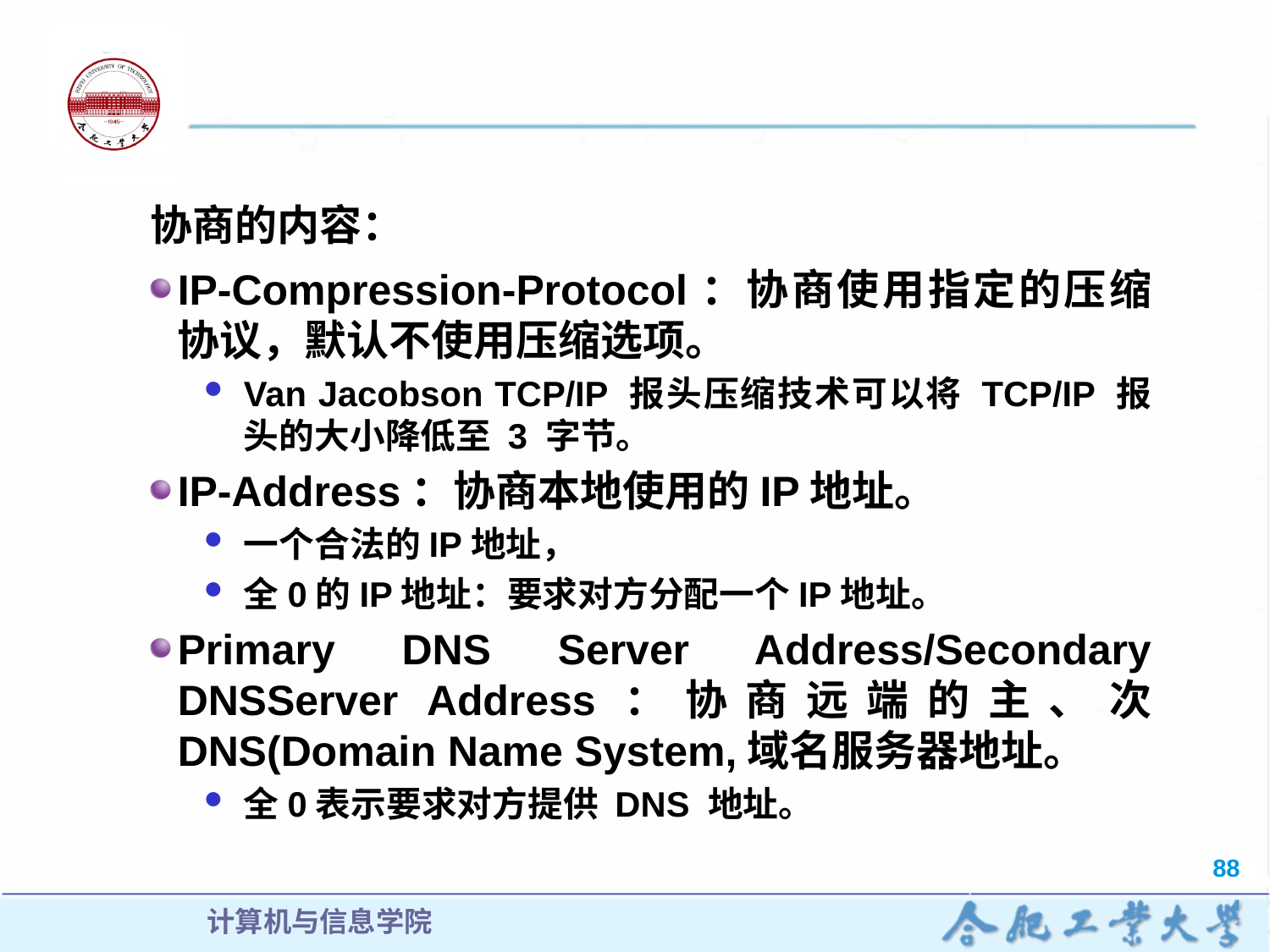

协商的内容：
IP-Compression-Protocol：协商使用指定的压缩协议，默认不使用压缩选项。
Van Jacobson TCP/IP 报头压缩技术可以将 TCP/IP 报头的大小降低至 3 字节。
IP-Address：协商本地使用的IP地址。
一个合法的IP地址，
全0的IP地址：要求对方分配一个IP地址。
Primary DNS Server Address/Secondary DNSServer Address：协商远端的主、次 DNS(Domain Name System,域名服务器地址。
全0表示要求对方提供 DNS 地址。